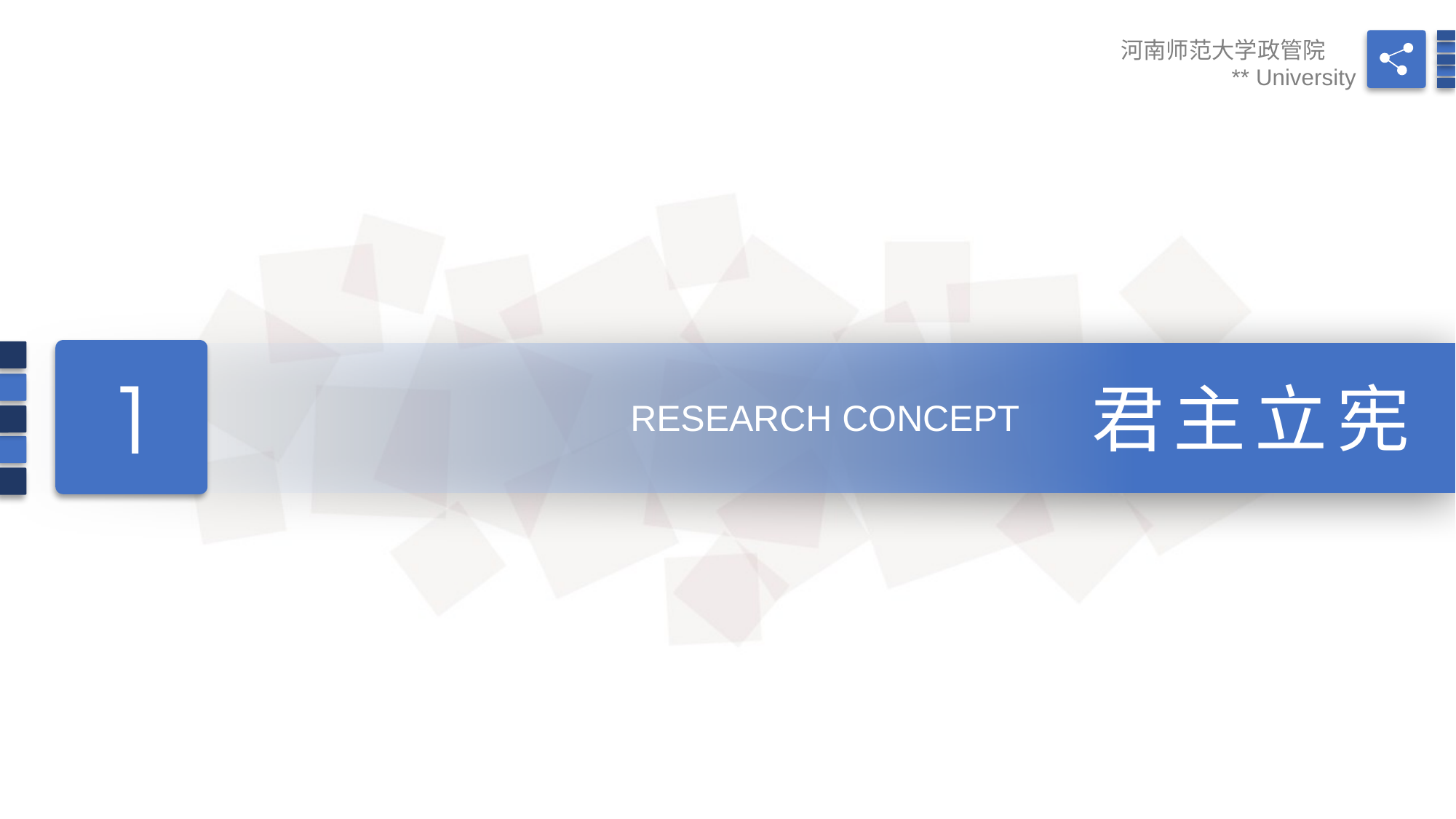

河南师范大学政管院
** University

1

君主立宪
RESEARCH CONCEPT